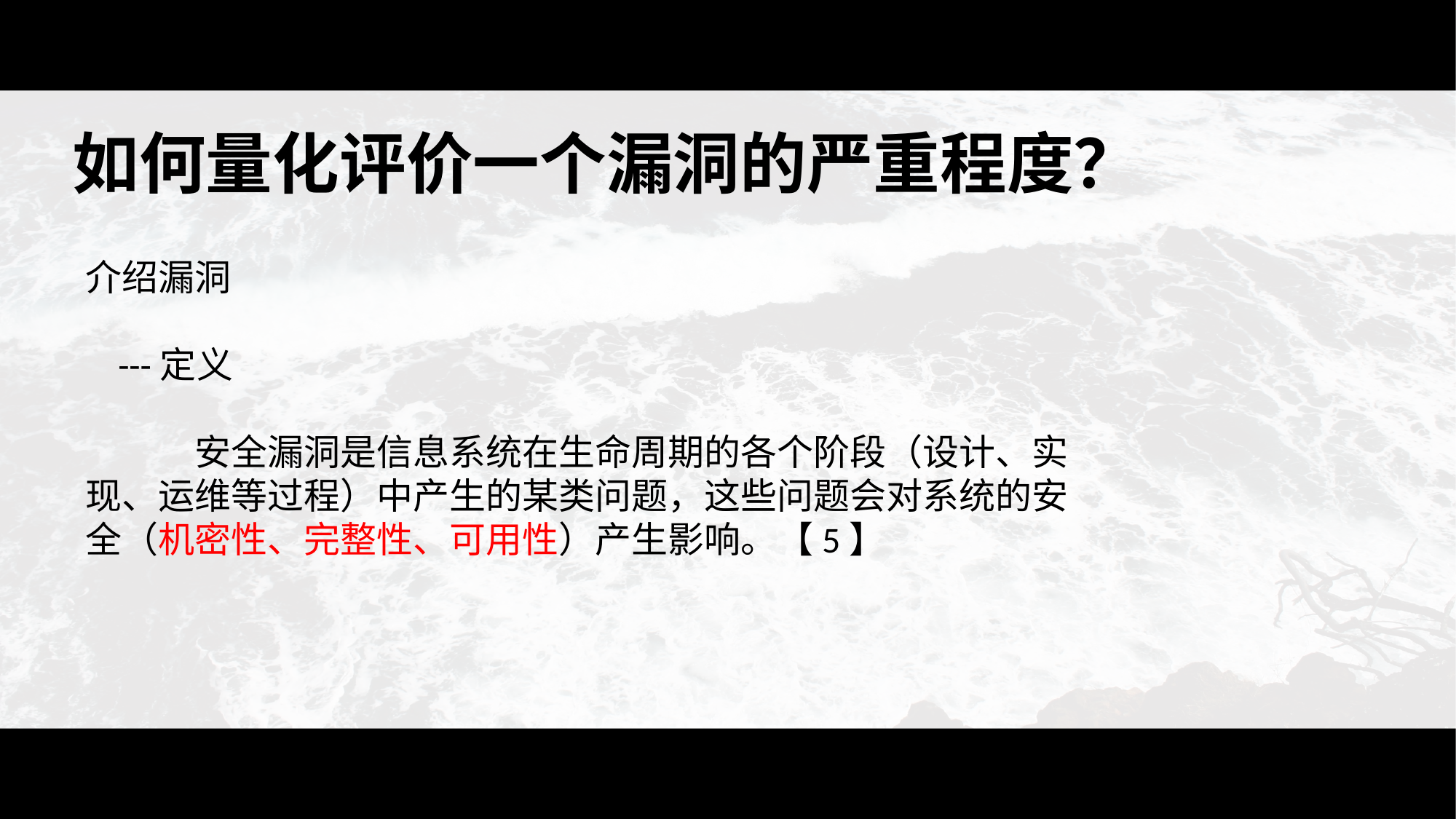

如何量化评价一个漏洞的严重程度？
介绍漏洞

    ---定义

	安全漏洞是信息系统在生命周期的各个阶段（设计、实现、运维等过程）中产生的某类问题，这些问题会对系统的安全（机密性、完整性、可用性）产生影响。【5】